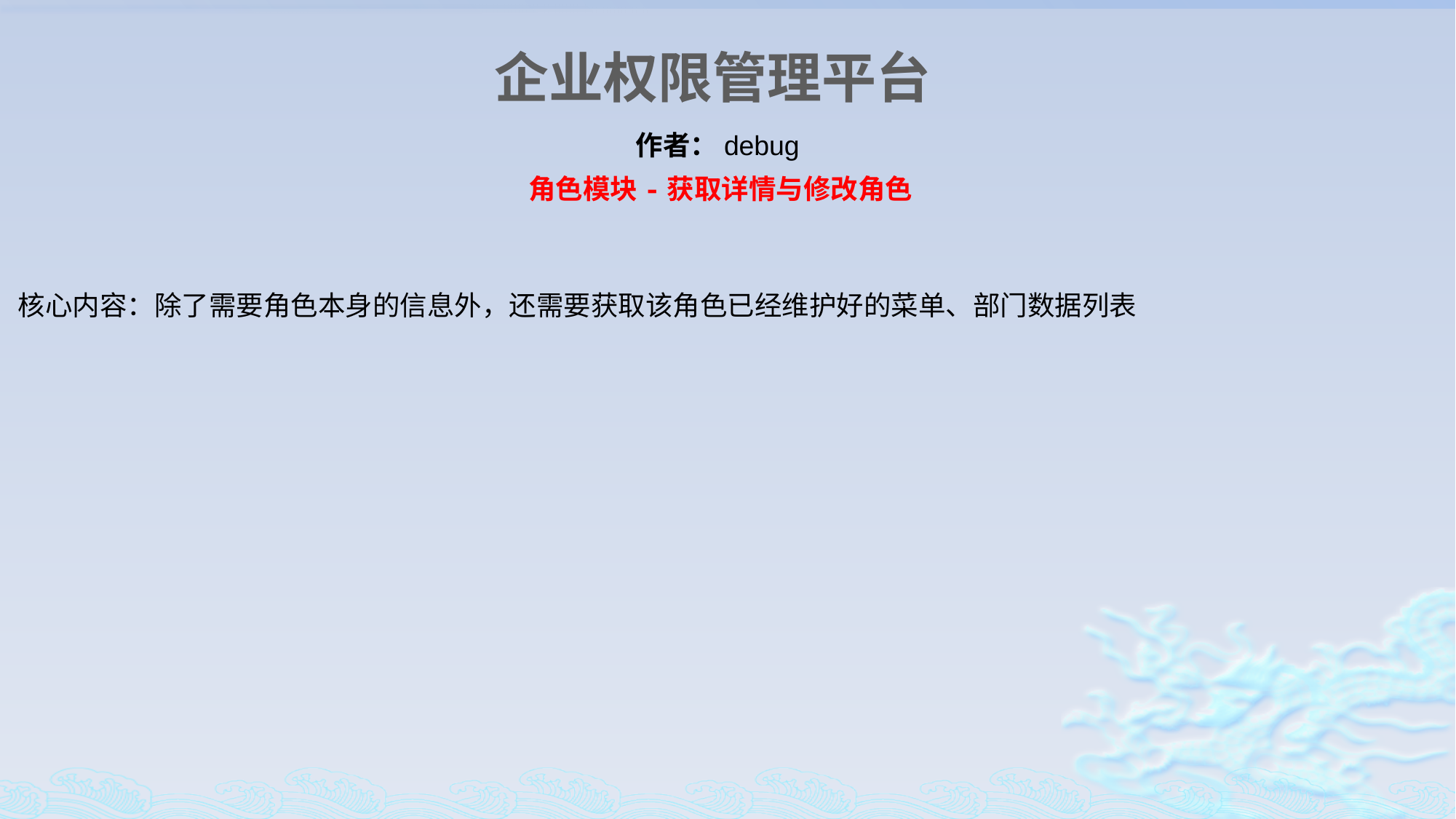

企业权限管理平台
作者：debug
角色模块-获取详情与修改角色
核心内容：除了需要角色本身的信息外，还需要获取该角色已经维护好的菜单、部门数据列表